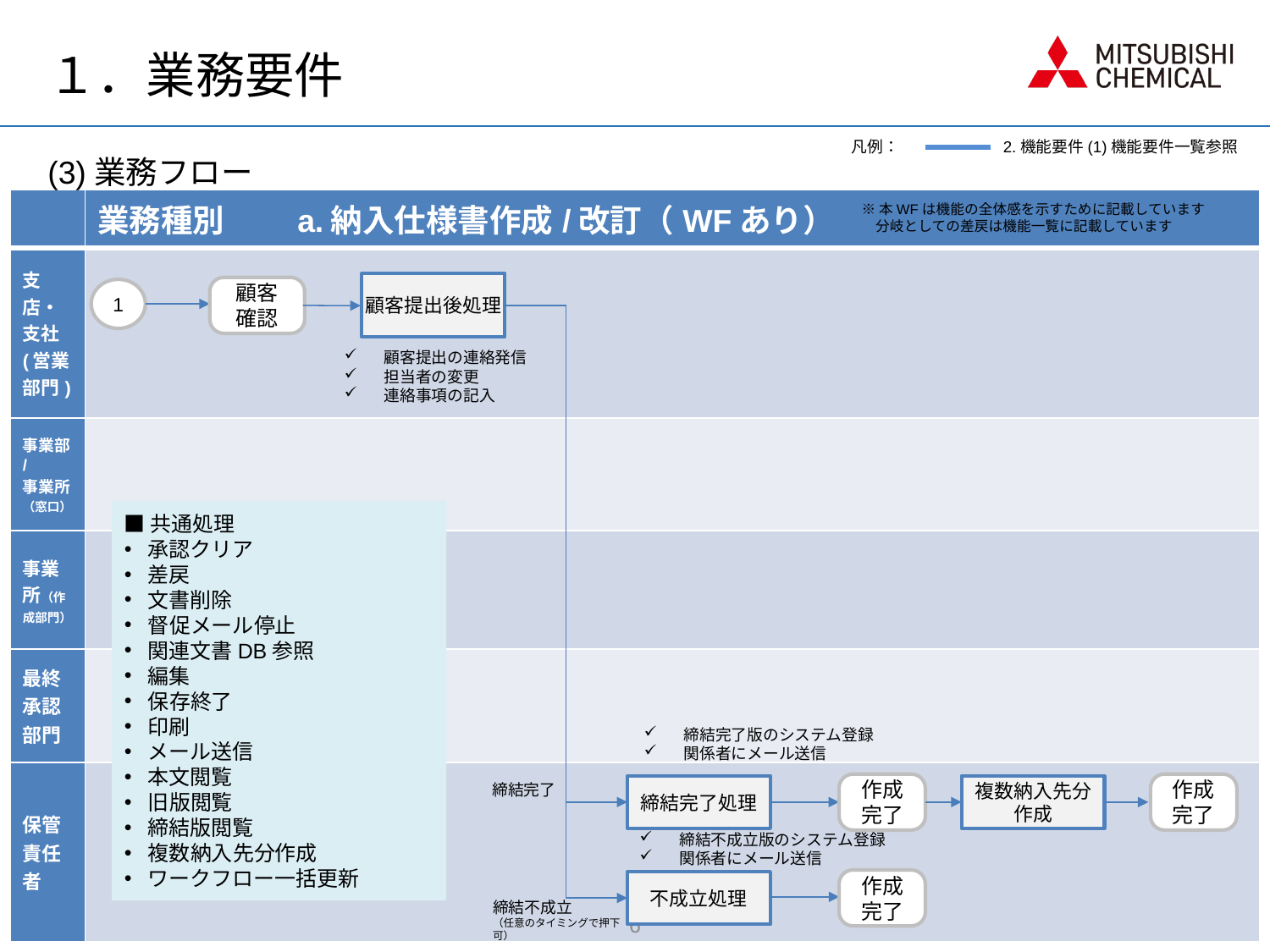

# １．業務要件
凡例：
2.機能要件(1)機能要件一覧参照
(3)業務フロー
|  | 業務種別　　a.納入仕様書作成/改訂（WFあり） |
| --- | --- |
| 支店・支社 (営業部門) |  |
| 事業部/ 事業所 （窓口） |  |
| 事業所（作成部門） |  |
| 最終承認部門 |  |
| 保管責任者 |  |
※本WFは機能の全体感を示すために記載しています
　分岐としての差戻は機能一覧に記載しています
顧客提出後処理
顧客確認
1
顧客提出の連絡発信
担当者の変更
連絡事項の記入

■共通処理
承認クリア
差戻
文書削除
督促メール停止
関連文書DB参照
編集
保存終了
印刷
メール送信
本文閲覧
旧版閲覧
締結版閲覧
複数納入先分作成
ワークフロー一括更新
締結完了版のシステム登録
関係者にメール送信
作成完了
作成完了
締結完了処理
複数納入先分
作成
締結完了
締結不成立版のシステム登録
関係者にメール送信
作成完了
不成立処理
6
締結不成立
（任意のタイミングで押下可）